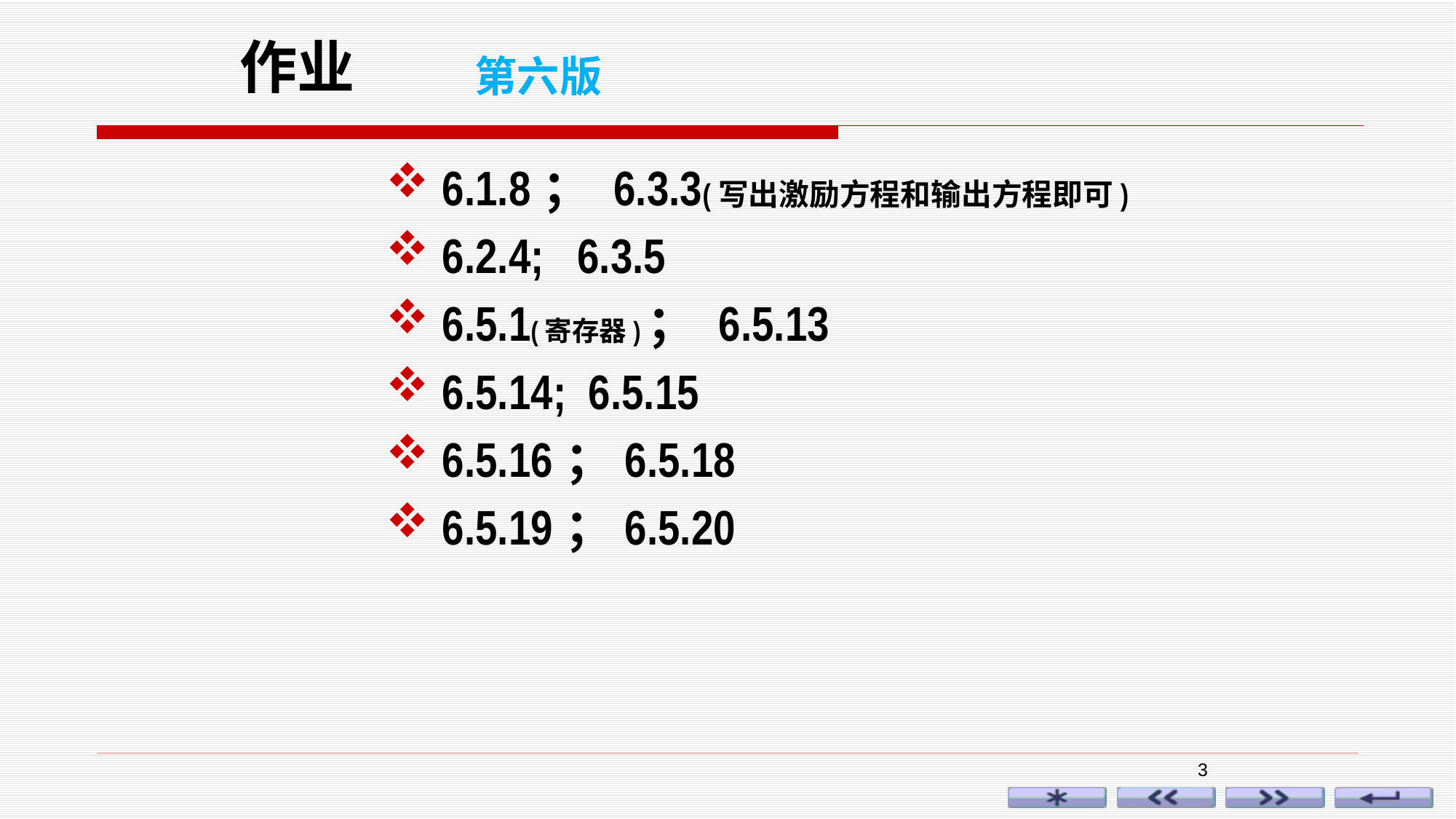

作业
第六版
6.1.8； 6.3.3(写出激励方程和输出方程即可)
6.2.4;   6.3.5
6.5.1(寄存器)； 6.5.13
6.5.14;  6.5.15
6.5.16；6.5.18
6.5.19；6.5.20
3